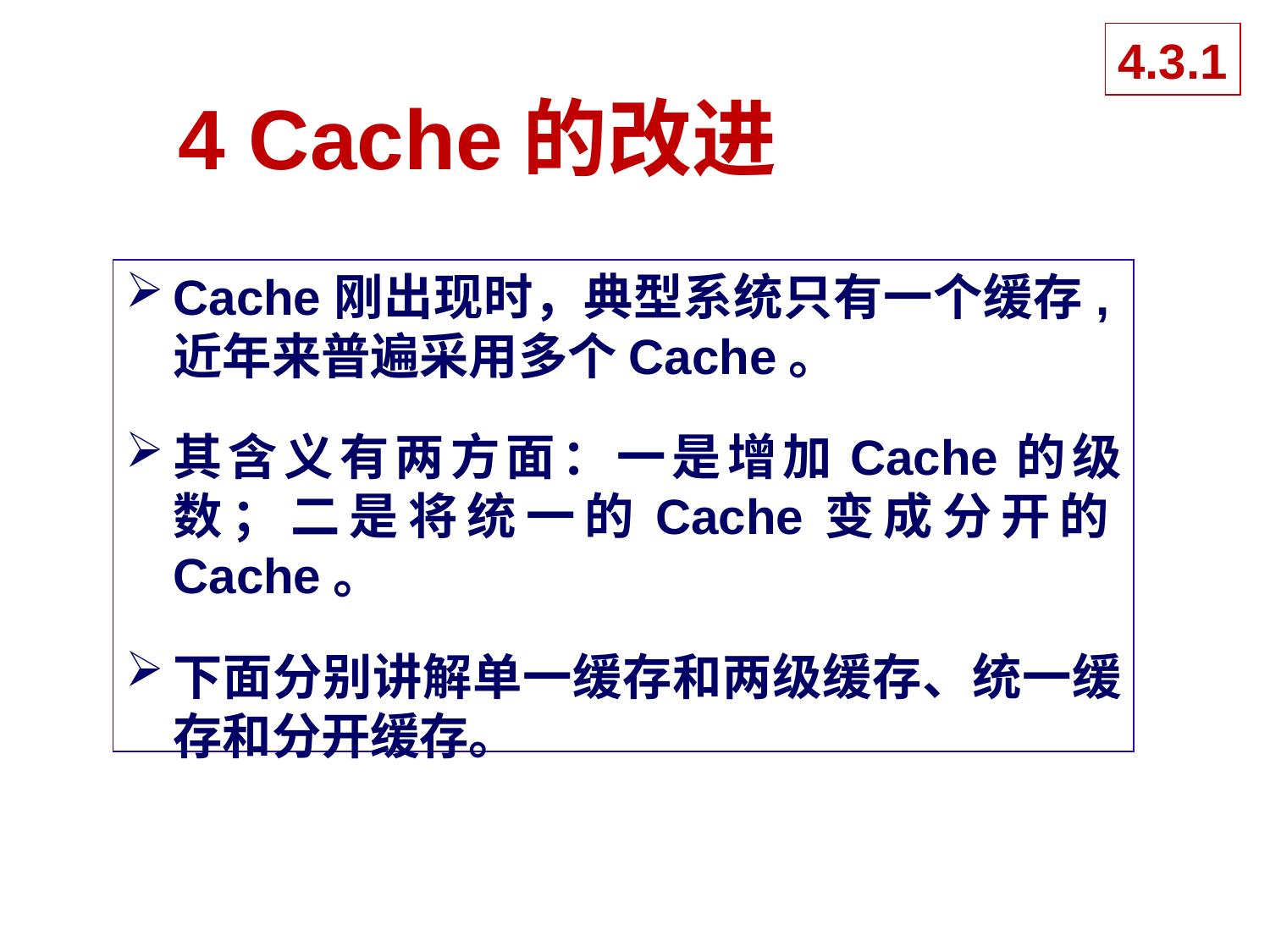

4.3.1
# 4 Cache的改进
Cache刚出现时，典型系统只有一个缓存,近年来普遍采用多个Cache。
其含义有两方面：一是增加Cache的级数；二是将统一的Cache变成分开的Cache。
下面分别讲解单一缓存和两级缓存、统一缓存和分开缓存。